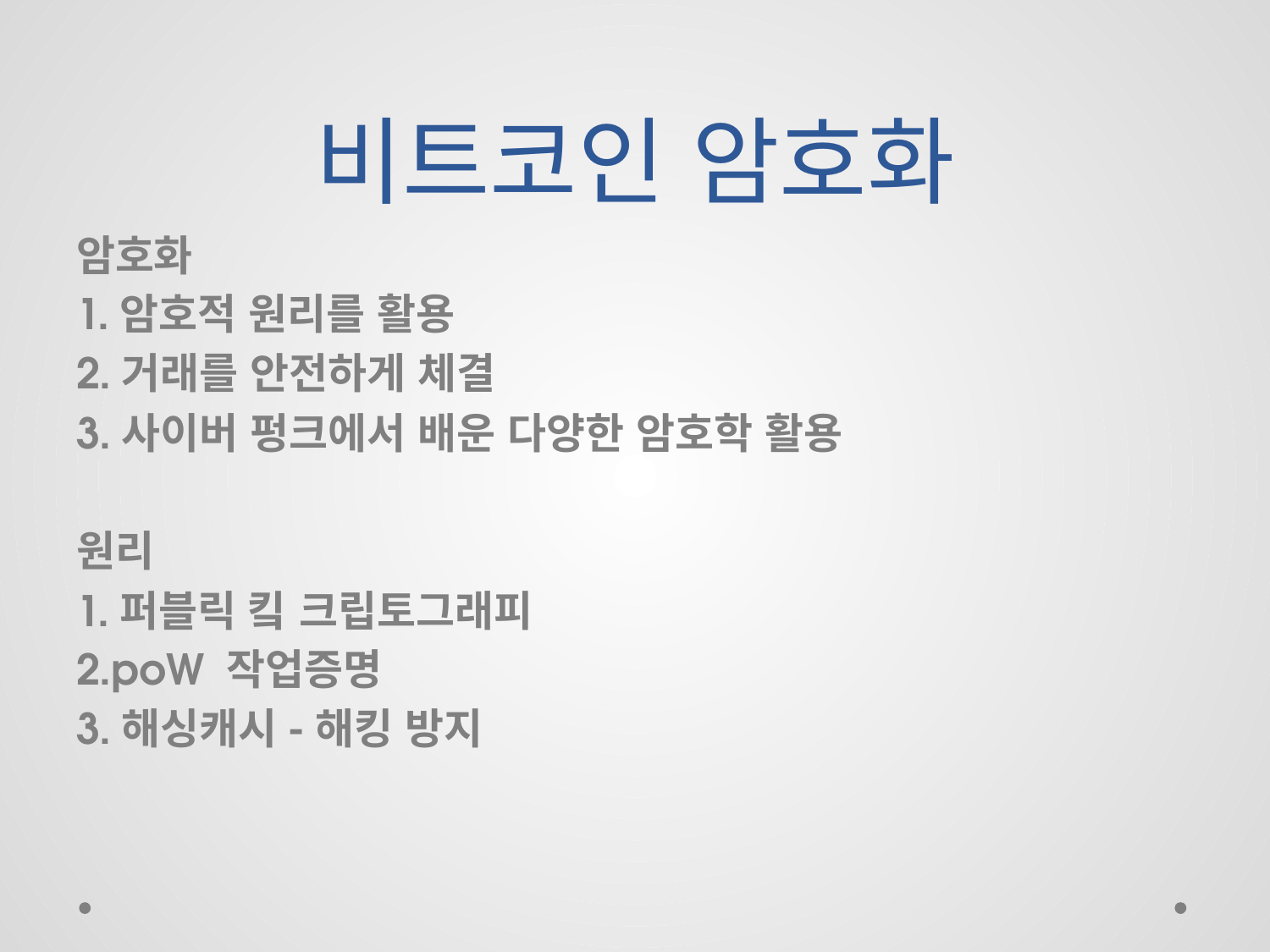

# 비트코인 암호화
암호화
1.암호적 원리를 활용
2.거래를 안전하게 체결
3.사이버 펑크에서 배운 다양한 암호학 활용

원리
1.퍼블릭 킼 크립토그래피
2.poW 작업증명
3.해싱캐시-해킹 방지